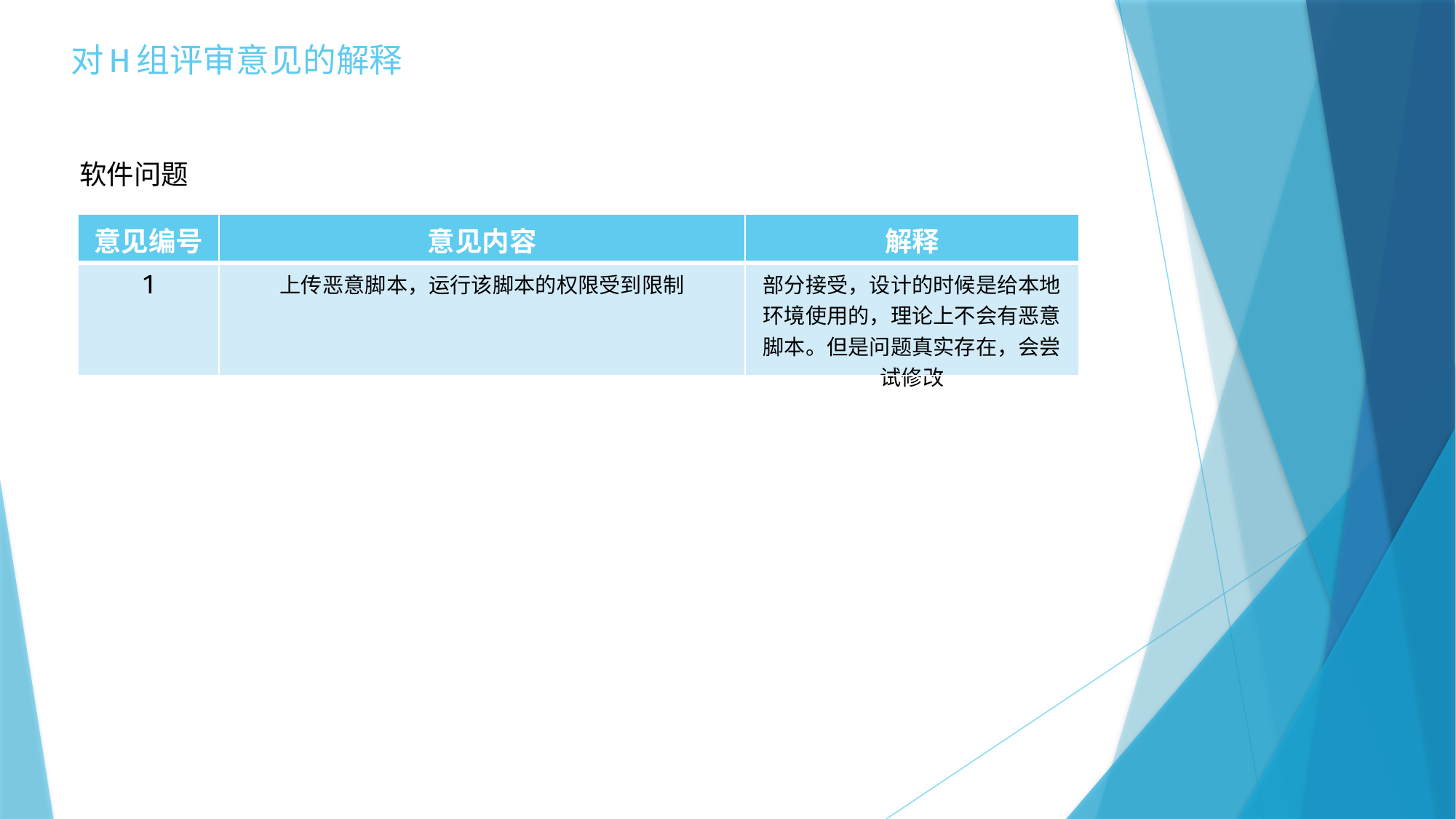

# 对H组评审意见的解释
软件问题
| 意见编号 | 意见内容 | 解释 |
| --- | --- | --- |
| 1 | 上传恶意脚本，运行该脚本的权限受到限制 | 部分接受，设计的时候是给本地环境使用的，理论上不会有恶意脚本。但是问题真实存在，会尝试修改 |